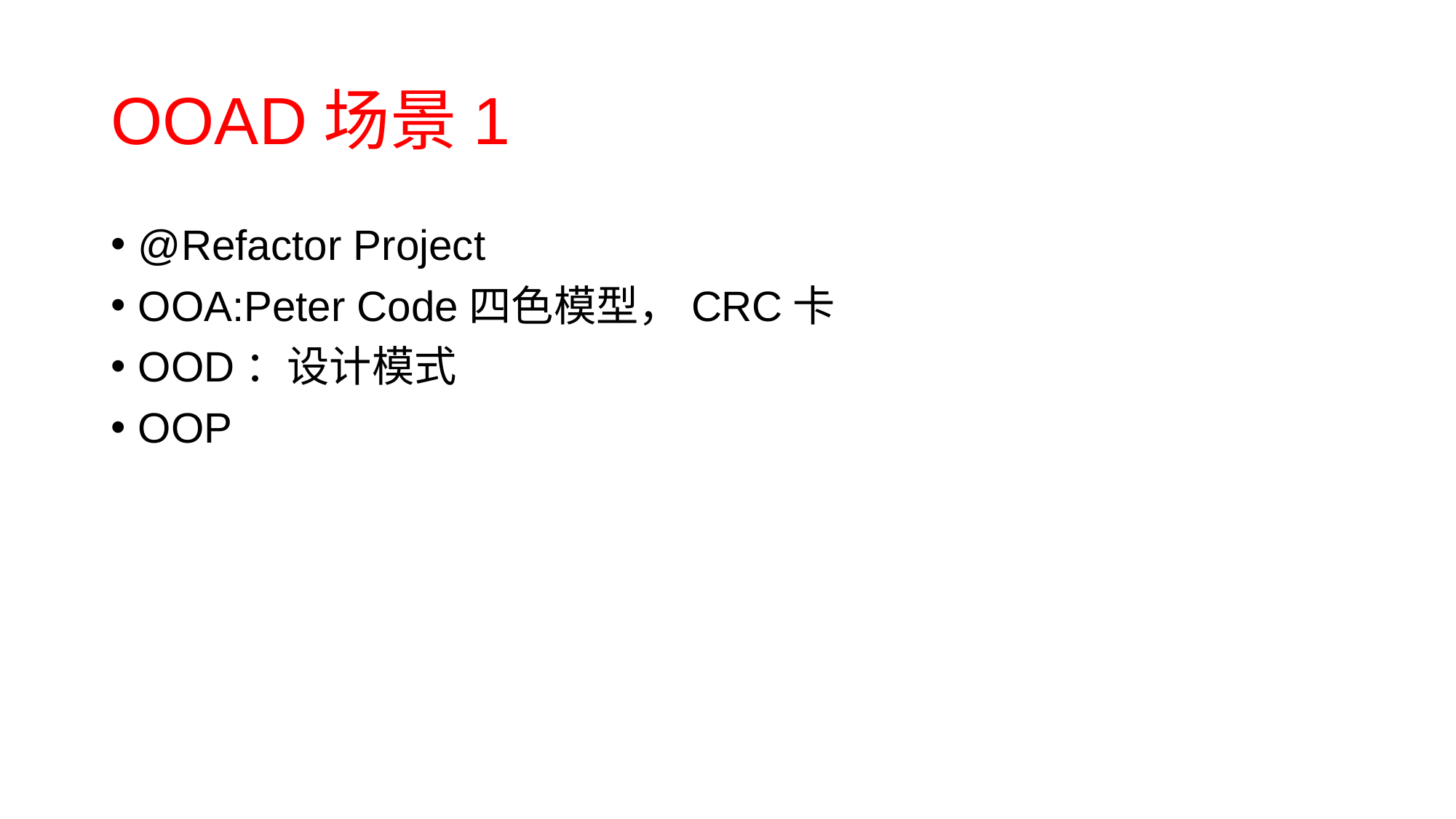

# OOAD场景1
@Refactor Project
OOA:Peter Code四色模型，CRC卡
OOD：设计模式
OOP